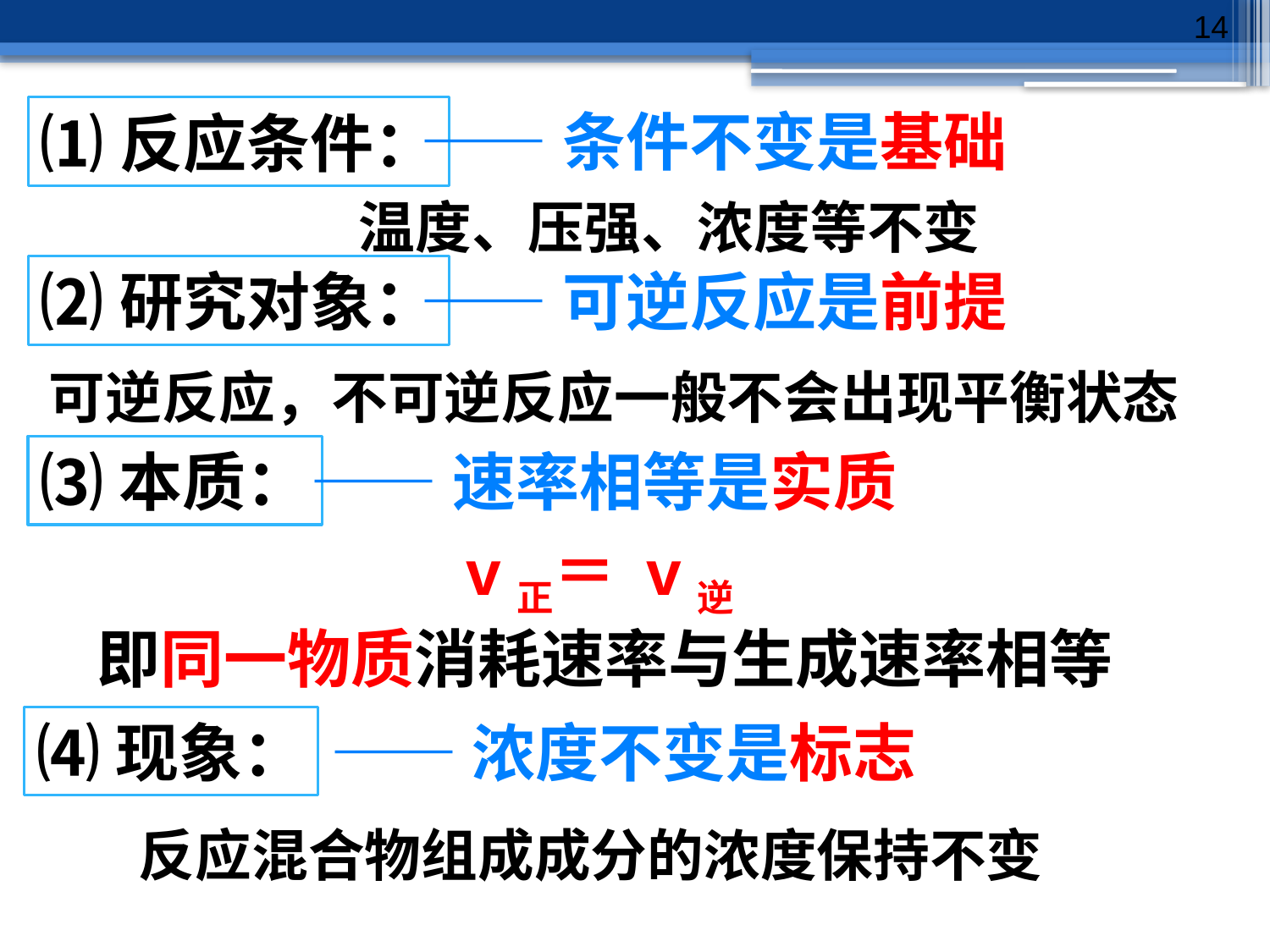

14
——条件不变是基础
⑴反应条件：
温度、压强、浓度等不变
⑵研究对象：
——可逆反应是前提
可逆反应，不可逆反应一般不会出现平衡状态
⑶本质：
——速率相等是实质
                     v正＝ v逆
即同一物质消耗速率与生成速率相等
⑷现象：
——浓度不变是标志
反应混合物组成成分的浓度保持不变